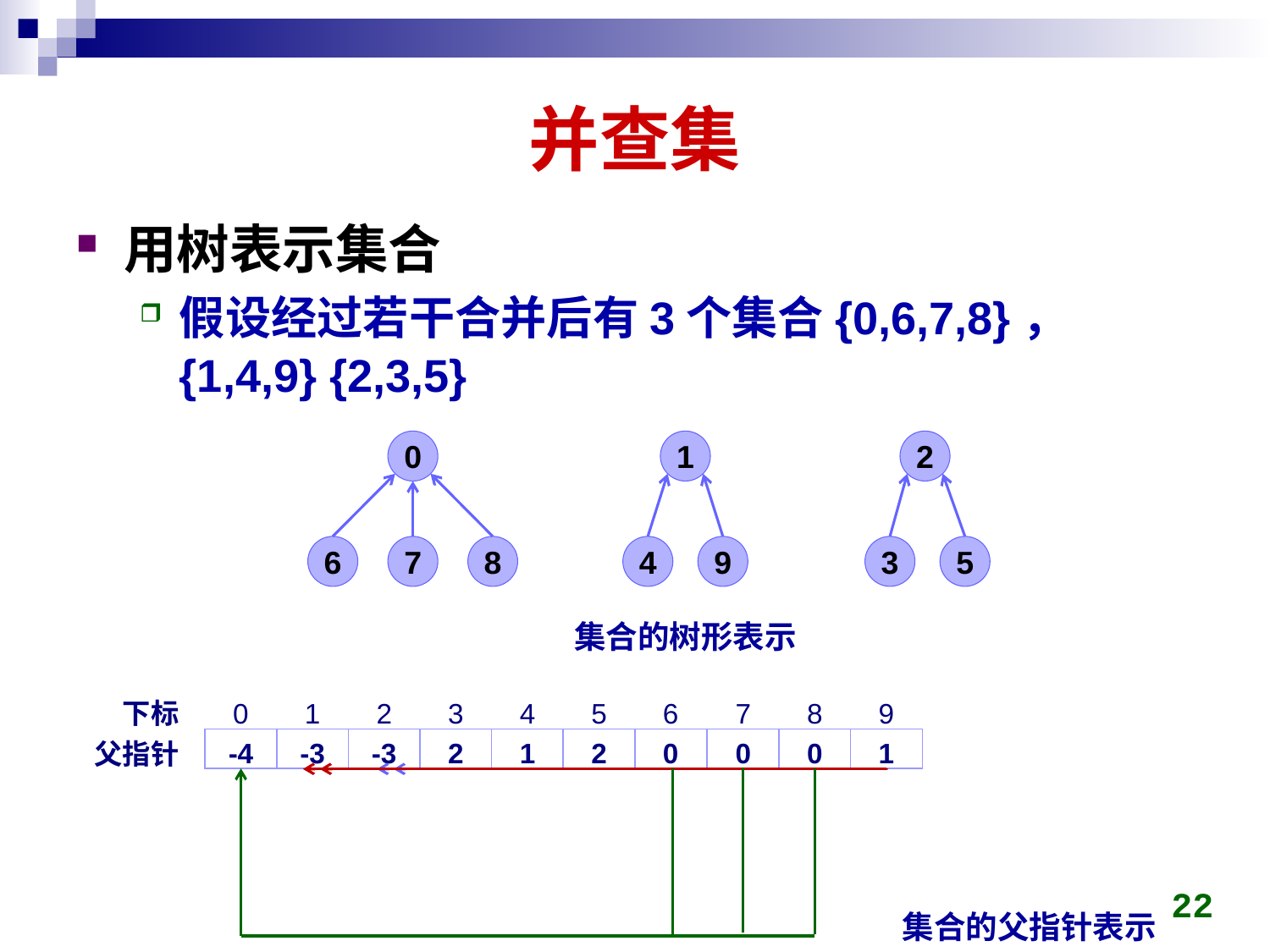

# 并查集
用树表示集合
假设经过若干合并后有3个集合{0,6,7,8}，{1,4,9} {2,3,5}
0
1
2
6
7
8
4
9
3
5
集合的树形表示
下标
0
1
2
3
4
5
6
7
8
9
-4
-3
-3
2
1
2
0
0
0
1
父指针
22
集合的父指针表示